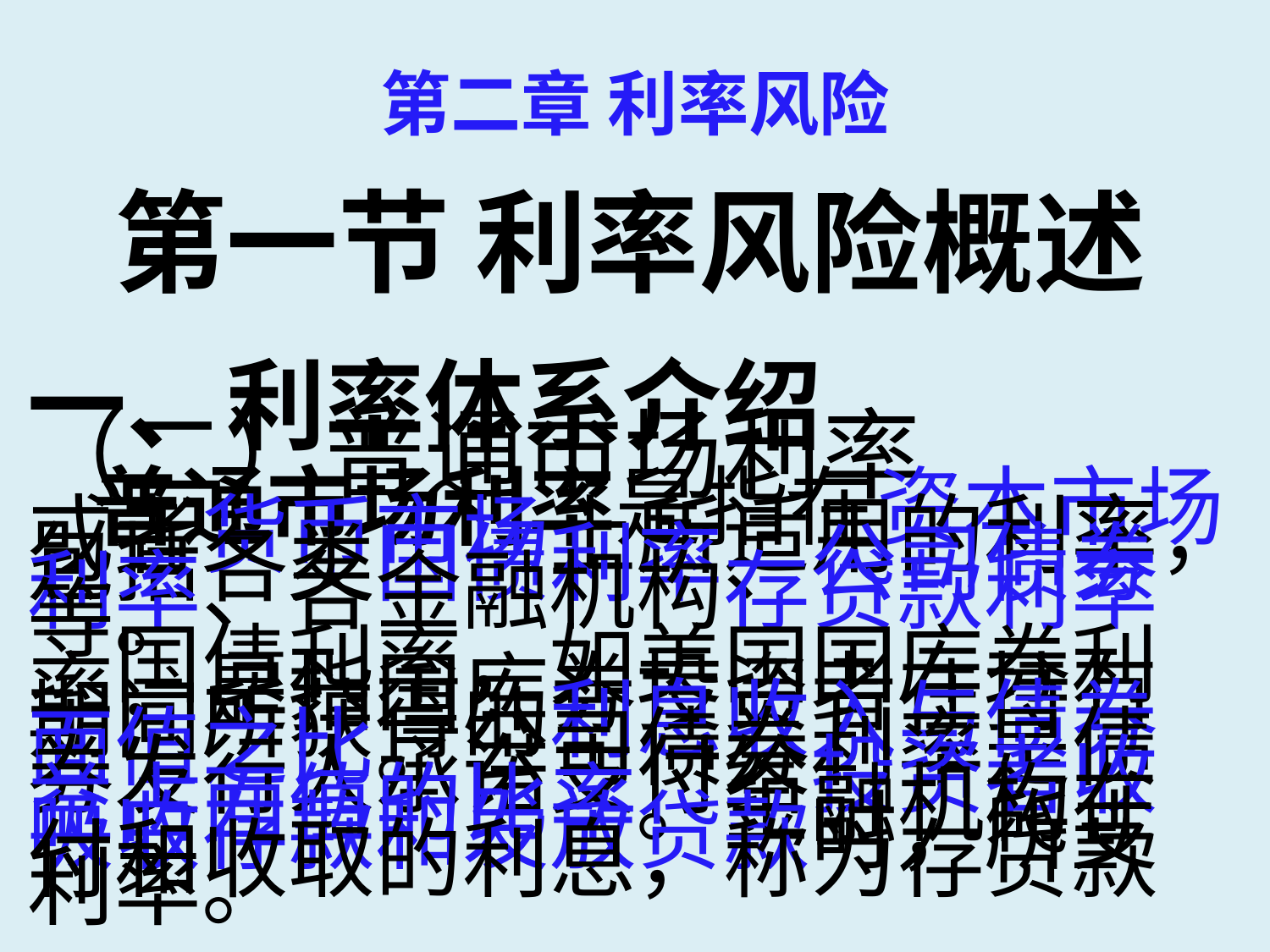

# 第二章 利率风险
第一节 利率风险概述

一、利率体系介绍
（二）普通市场利率
      普通市场利率是指在资本市场或者货币市场上所适用的利率，包括各类国债利率、公司债券利率、各金融机构存贷款利率等。
    国债利率，如美国国库券利率，是指国库券投资者在持有期间所获得的利息收入与债券面值之比。公司债券利率是债券发行人承诺支付给投资者收益占面值的比率。金融机构在吸收存款和发放贷款时，所支付和收取的利息，称为存贷款利率。